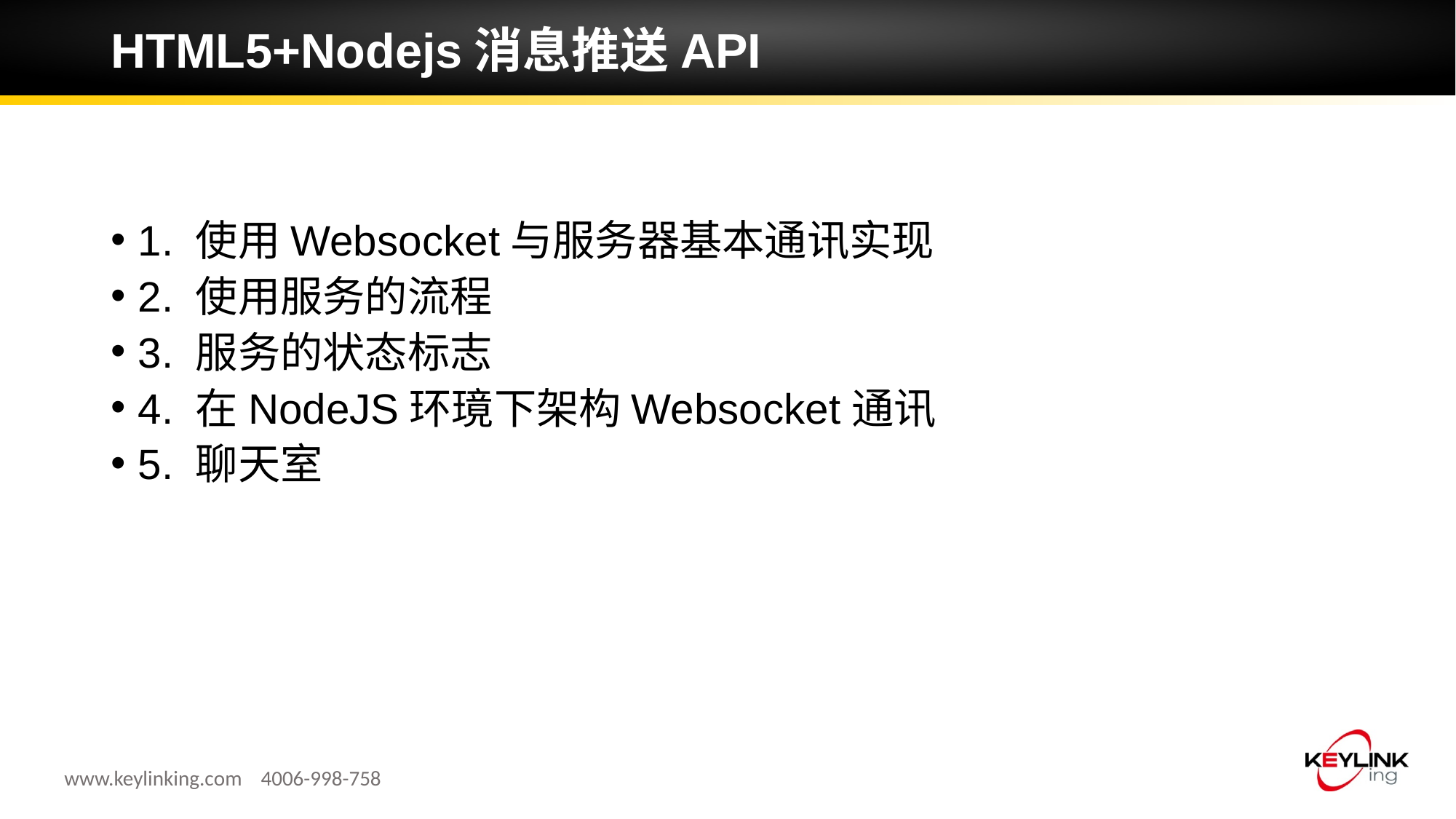

# HTML5+Nodejs消息推送API
1. 使用Websocket与服务器基本通讯实现
2. 使用服务的流程
3. 服务的状态标志
4. 在NodeJS环璄下架构Websocket通讯
5. 聊天室